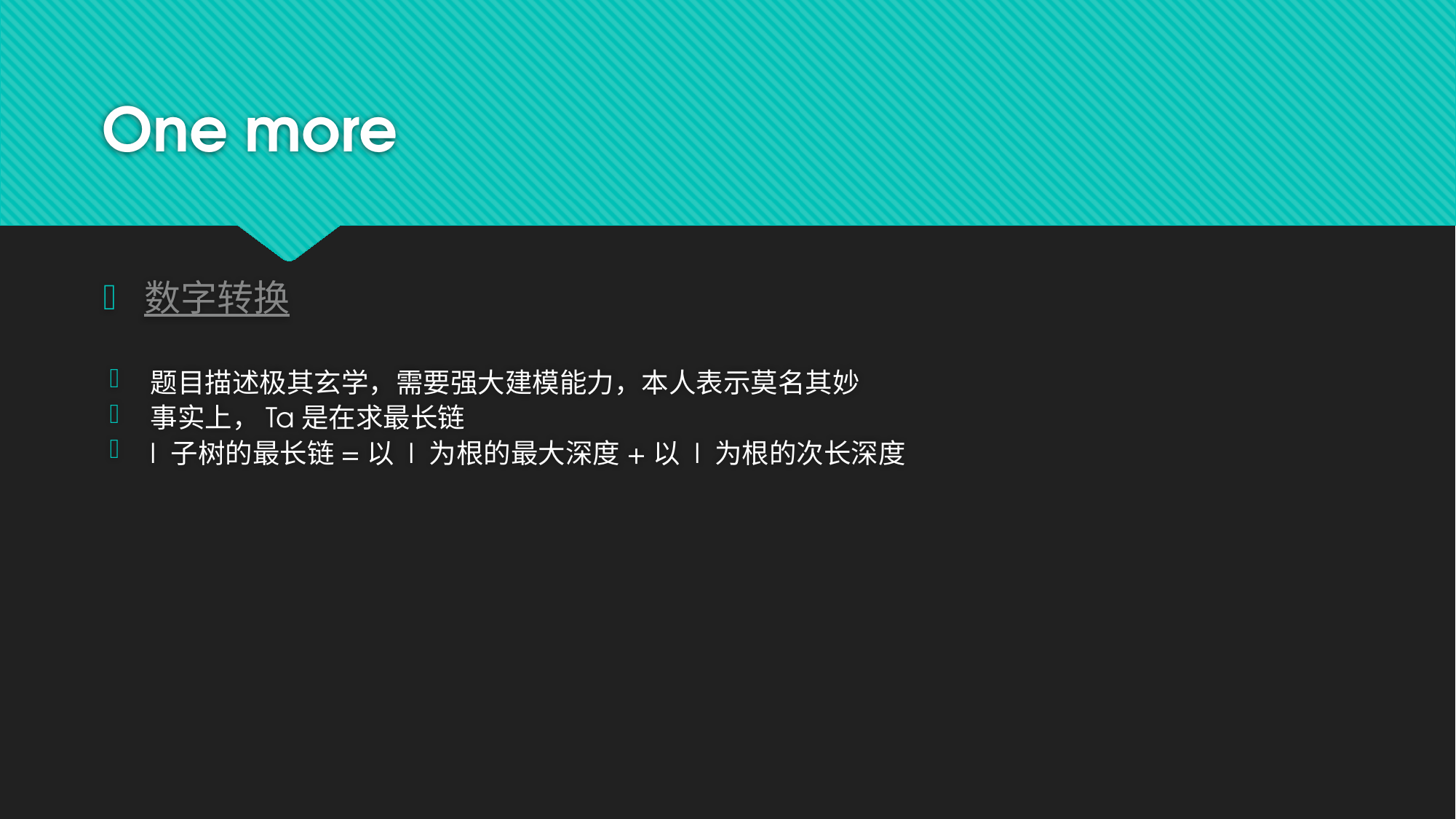

# One more
数字转换
题目描述极其玄学，需要强大建模能力，本人表示莫名其妙
事实上，Ta是在求最长链
I 子树的最长链=以 I 为根的最大深度+以 I 为根的次长深度